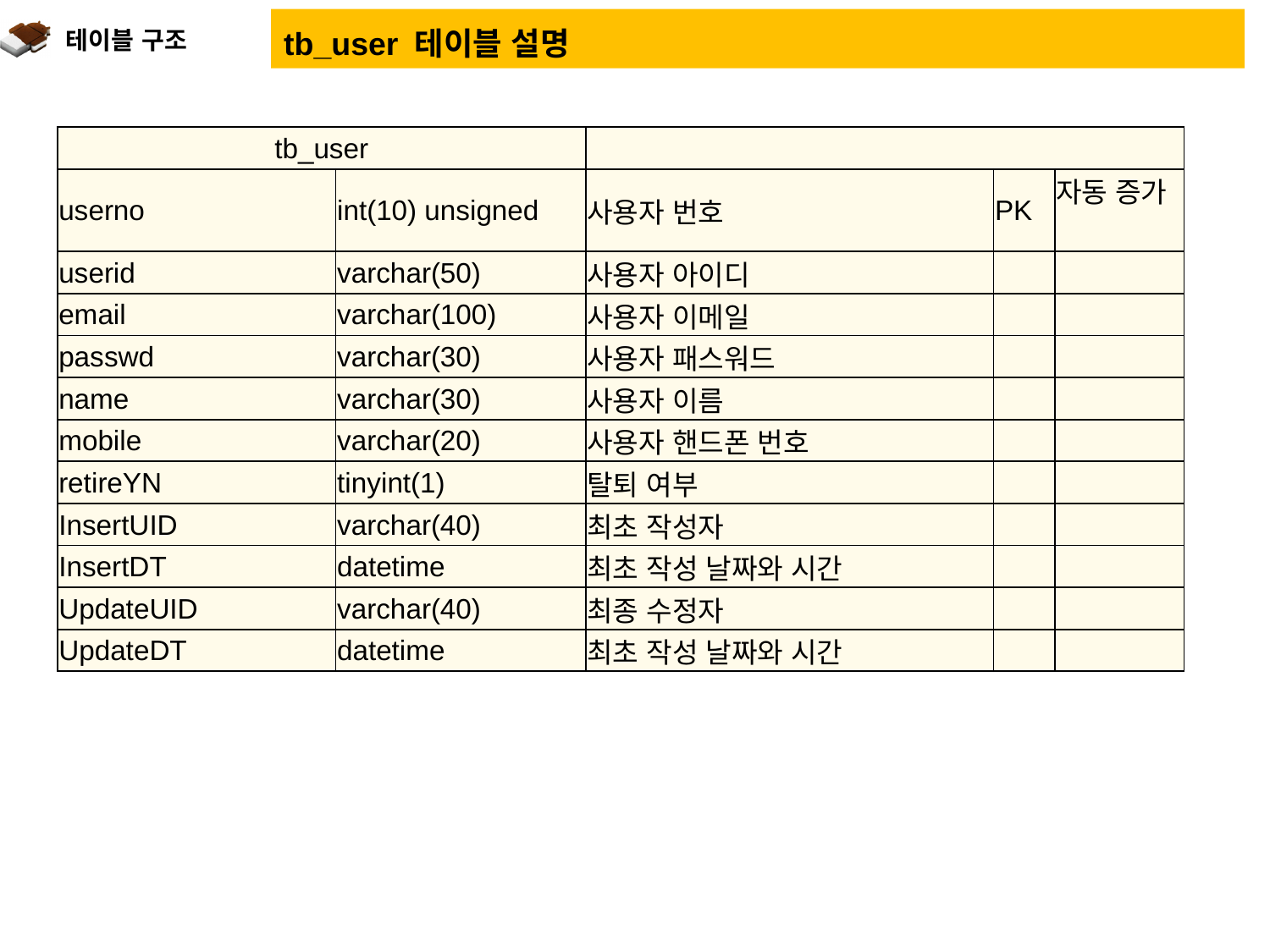

테이블 구조
# tb_user 테이블 설명

| tb\_user |  |  |  |  |
| --- | --- | --- | --- | --- |
| userno | int(10) unsigned | 사용자 번호 | PK | 자동 증가 |
| userid | varchar(50) | 사용자 아이디 |  |  |
| email | varchar(100) | 사용자 이메일 |  |  |
| passwd | varchar(30) | 사용자 패스워드 |  |  |
| name | varchar(30) | 사용자 이름 |  |  |
| mobile | varchar(20) | 사용자 핸드폰 번호 |  |  |
| retireYN | tinyint(1) | 탈퇴 여부 |  |  |
| InsertUID | varchar(40) | 최초 작성자 |  |  |
| InsertDT | datetime | 최초 작성 날짜와 시간 |  |  |
| UpdateUID | varchar(40) | 최종 수정자 |  |  |
| UpdateDT | datetime | 최초 작성 날짜와 시간 |  |  |